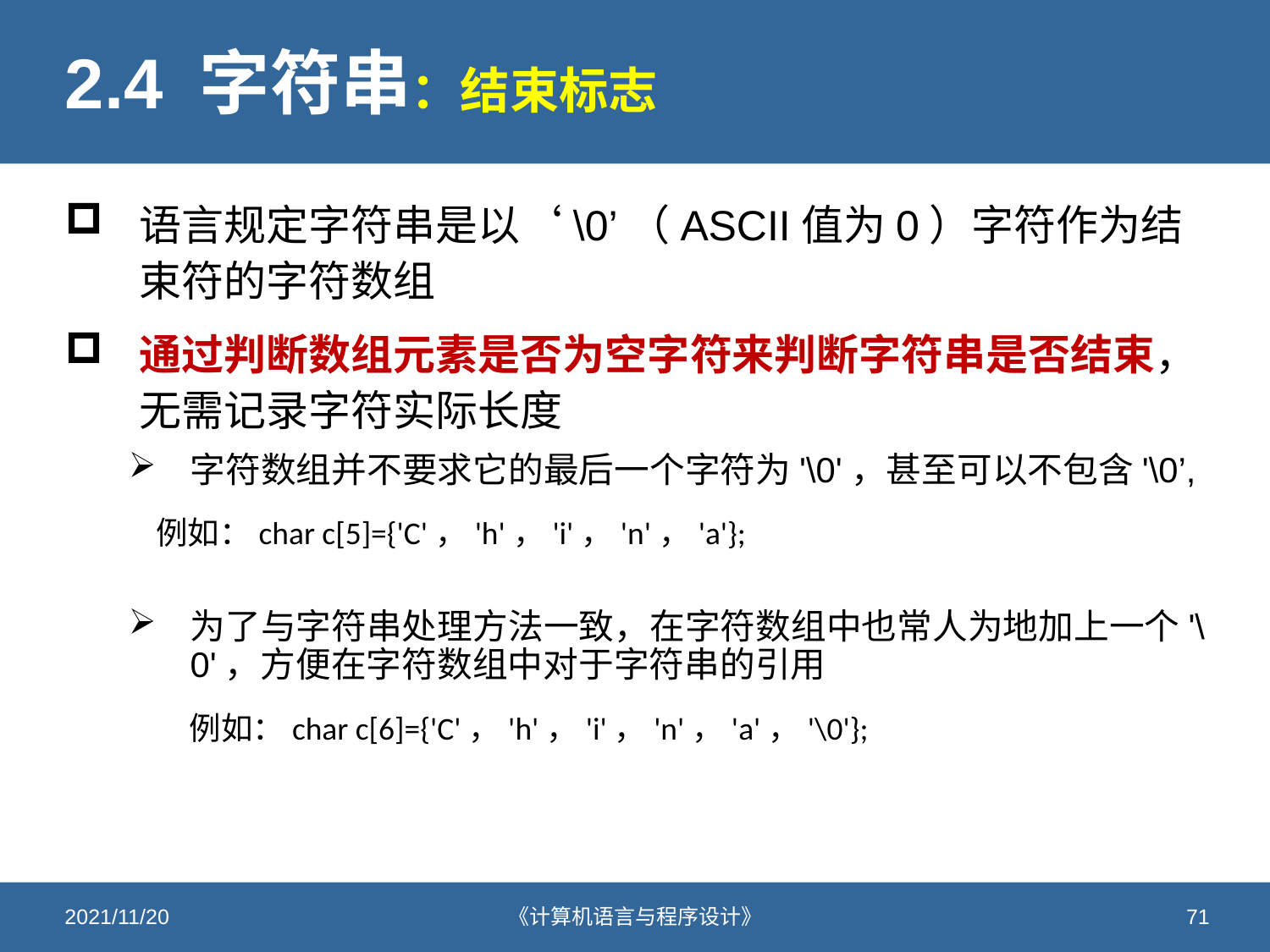

# 2.4 字符串：结束标志
语言规定字符串是以‘\0’（ASCII值为0）字符作为结束符的字符数组
通过判断数组元素是否为空字符来判断字符串是否结束，无需记录字符实际长度
字符数组并不要求它的最后一个字符为'\0'，甚至可以不包含'\0’,

为了与字符串处理方法一致，在字符数组中也常人为地加上一个'\0'，方便在字符数组中对于字符串的引用
例如：char c[5]={'C'，'h'，'i'，'n'，'a'};
例如：char c[6]={'C'，'h'，'i'，'n'，'a'，'\0'};
2021/11/20
《计算机语言与程序设计》
71